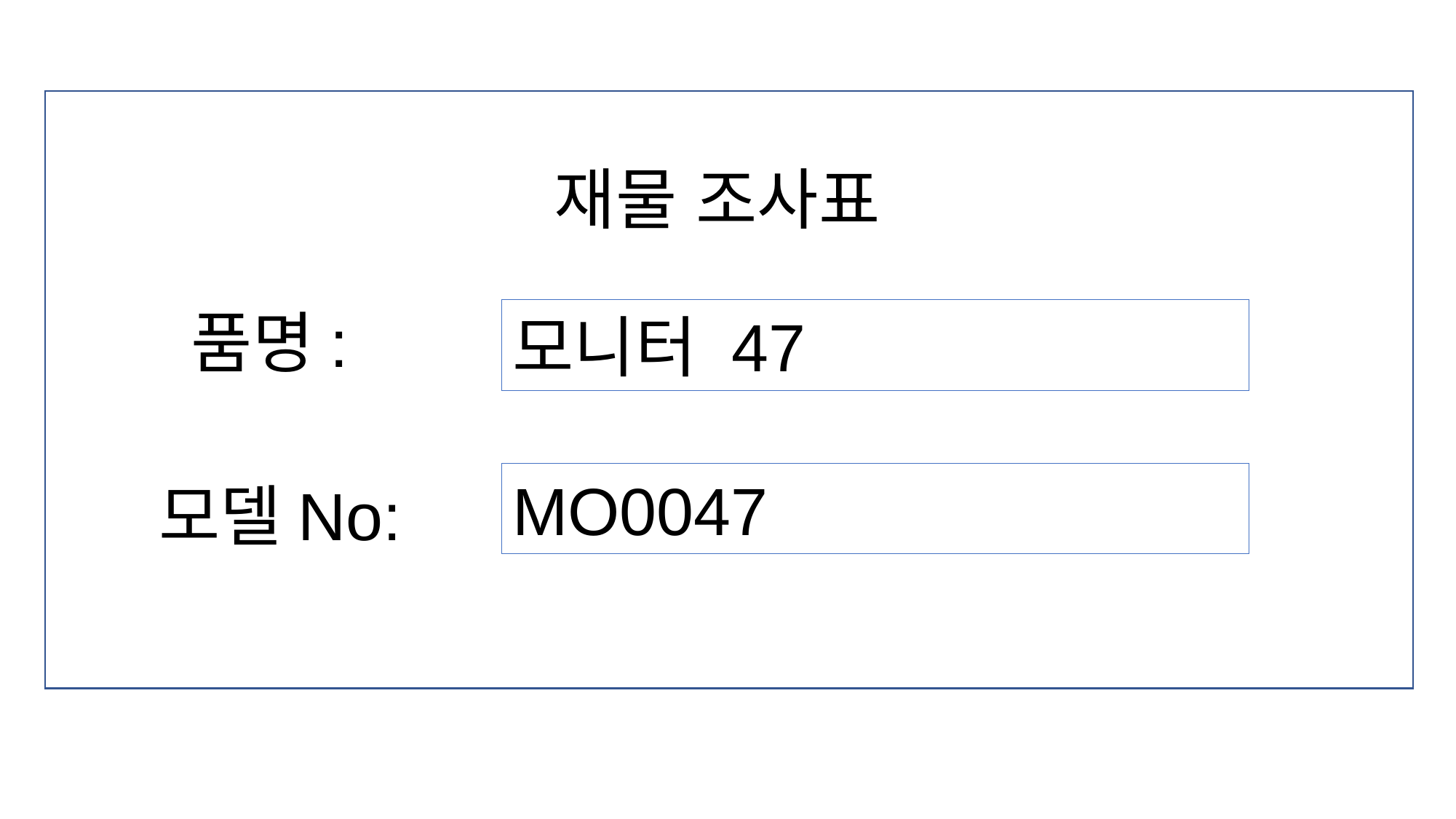

재물 조사표
품명:
모니터 47
MO0047
모델No: